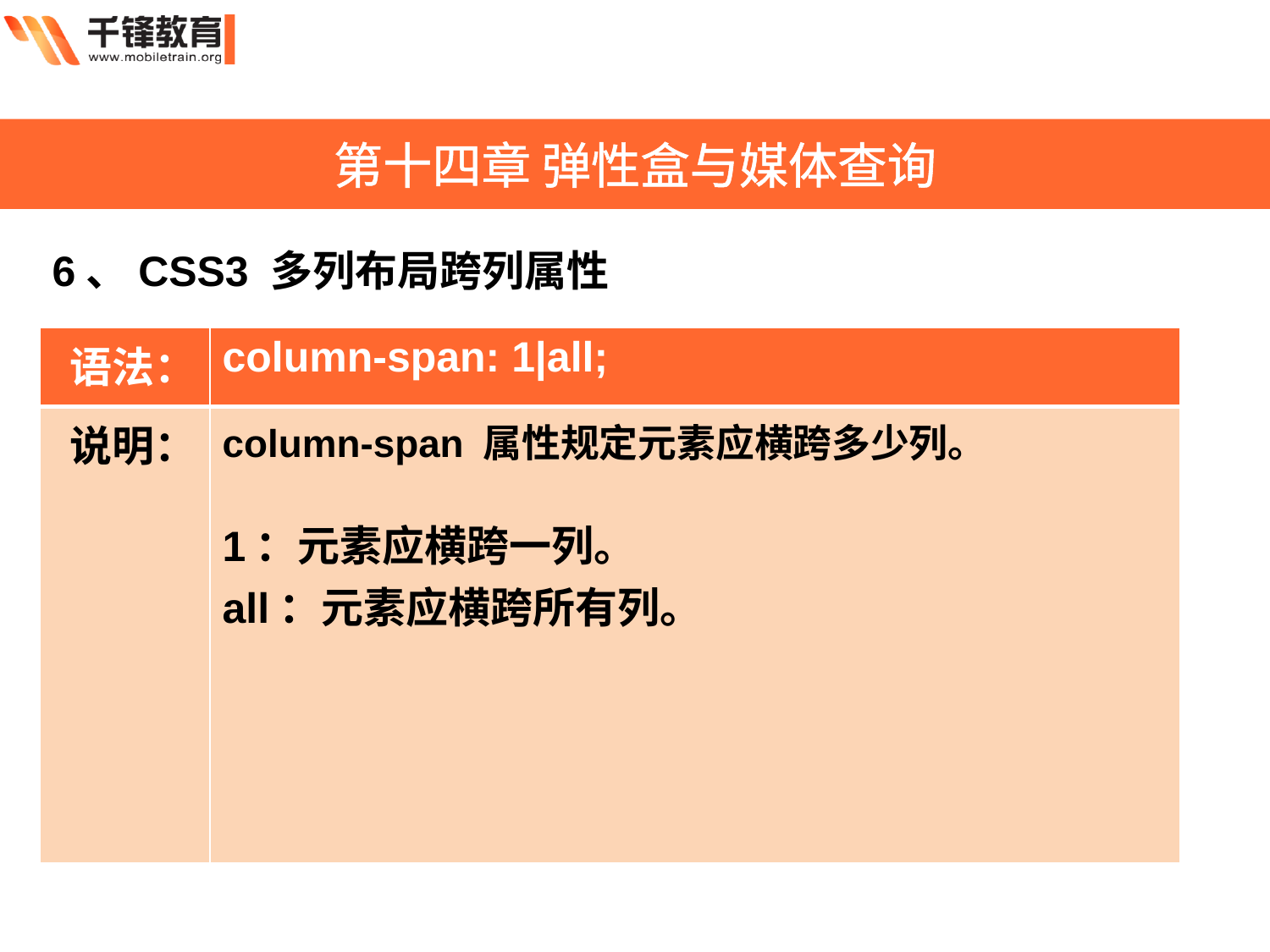

第十四章 弹性盒与媒体查询
6、CSS3 多列布局跨列属性

| 语法： | column-span: 1|all; |
| --- | --- |
| 说明： | column-span 属性规定元素应横跨多少列。 1：元素应横跨一列。 all：元素应横跨所有列。 |